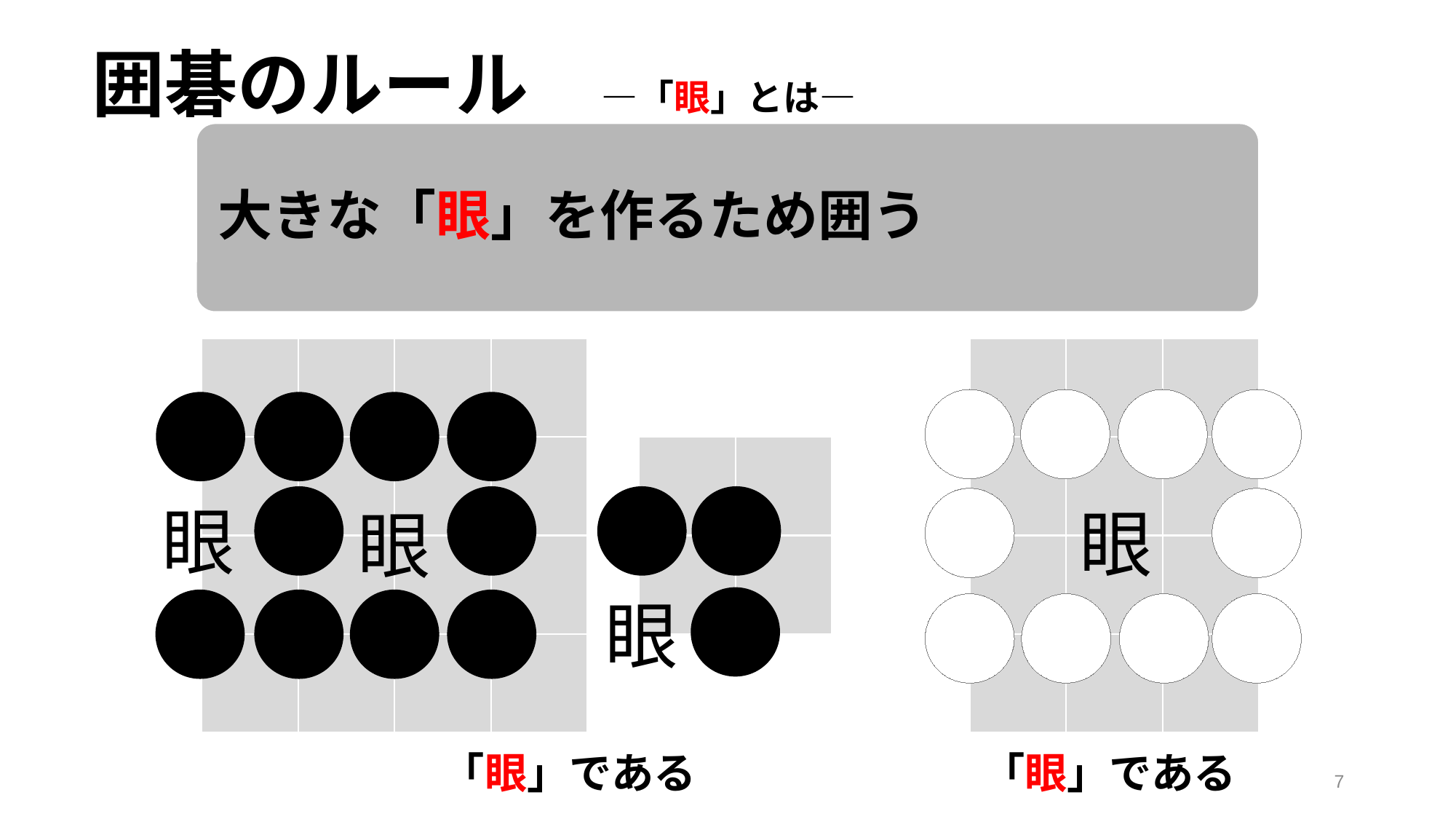

囲碁のルール　―「眼」とは―

大きな「眼」を作るため囲う

眼
眼
眼

眼

「眼」である
「眼」である
7